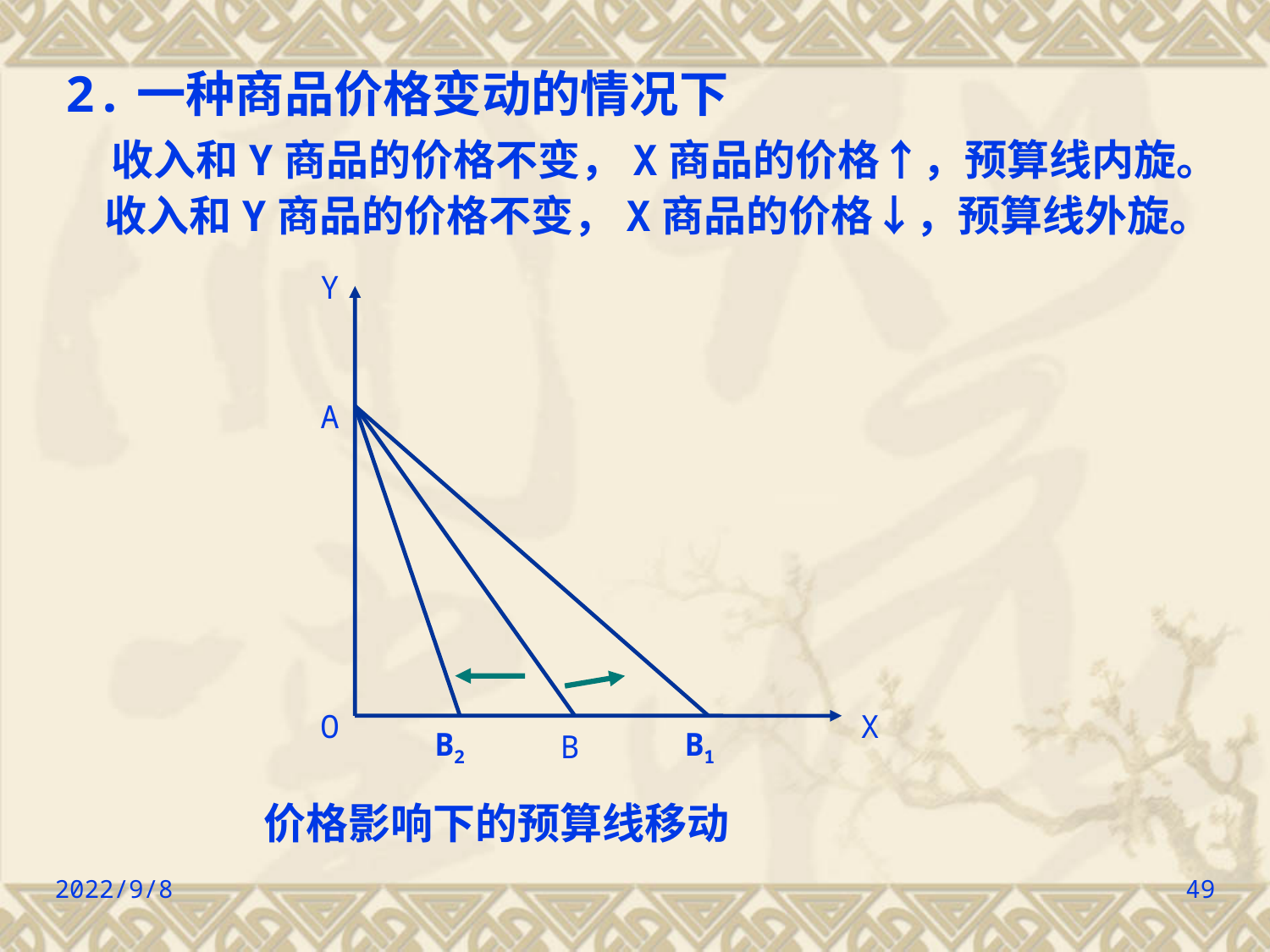

2.一种商品价格变动的情况下
   收入和Y商品的价格不变，X商品的价格↑，预算线内旋。
   收入和Y商品的价格不变，X商品的价格↓，预算线外旋。

Y

A

O
X

B2
B
B1
价格影响下的预算线移动
2022/9/8
49